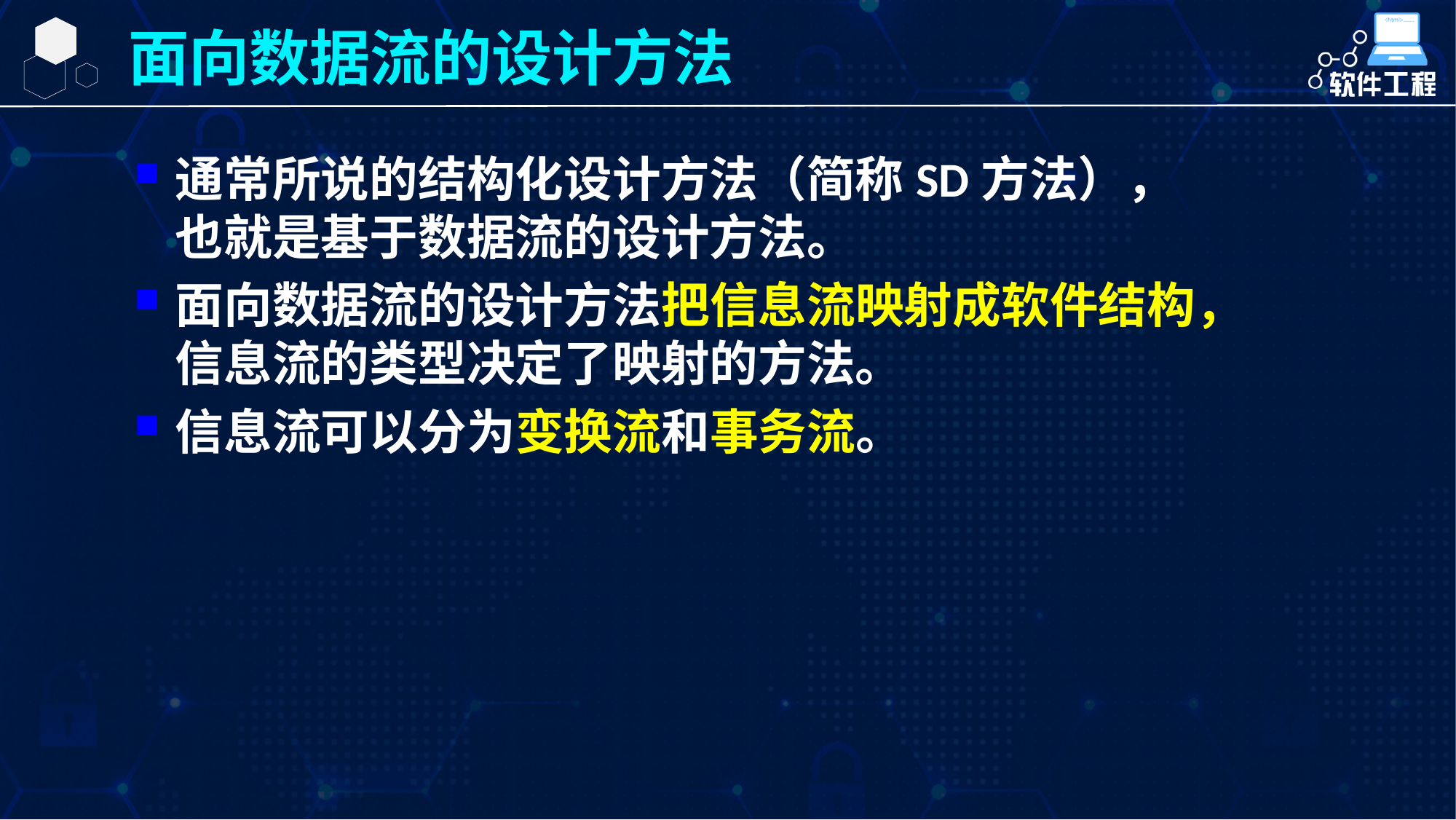

面向数据流的设计方法
通常所说的结构化设计方法（简称SD方法），也就是基于数据流的设计方法。
面向数据流的设计方法把信息流映射成软件结构，信息流的类型决定了映射的方法。
信息流可以分为变换流和事务流。